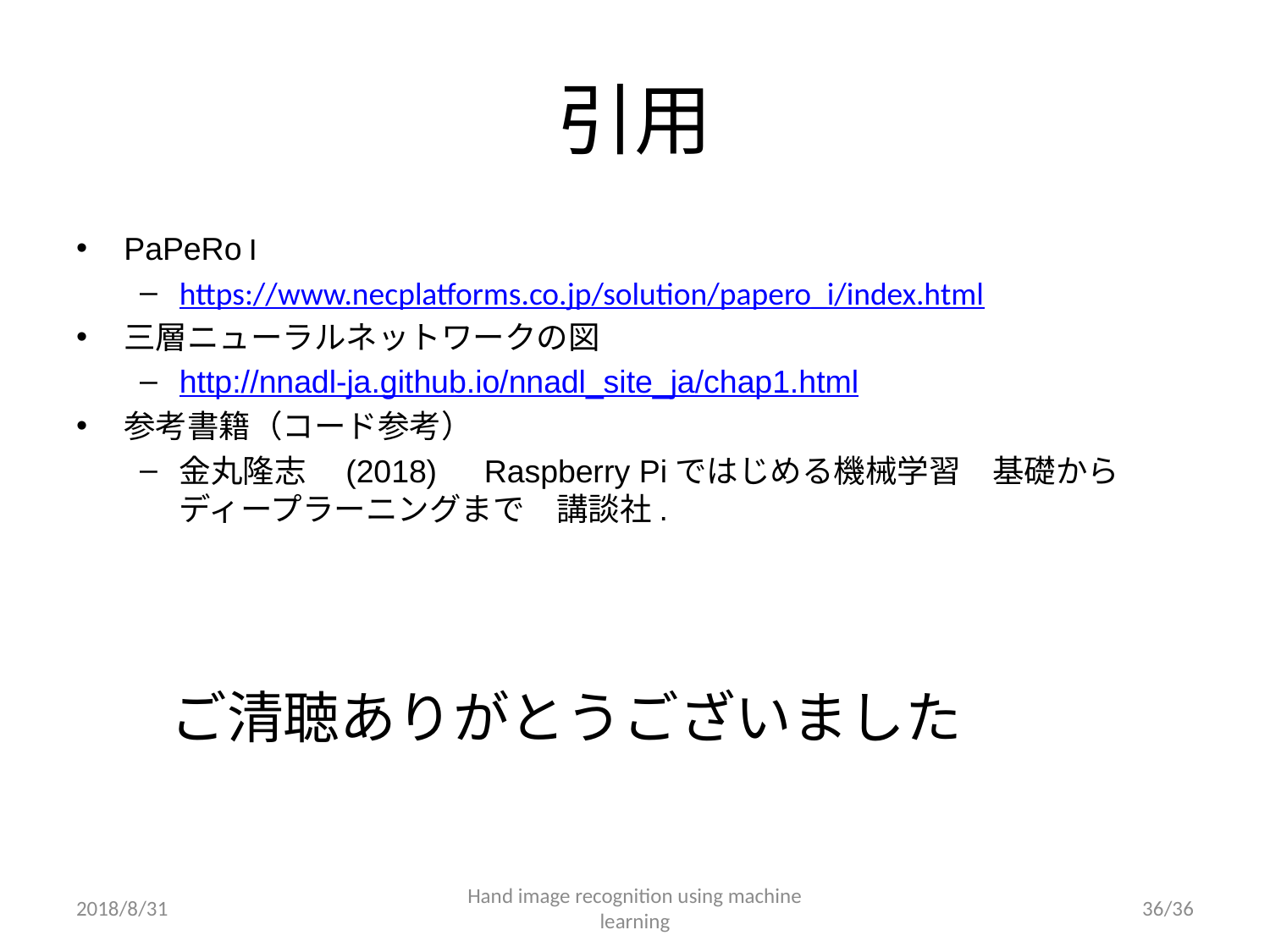

# 引用
PaPeRo I
https://www.necplatforms.co.jp/solution/papero_i/index.html
三層ニューラルネットワークの図
http://nnadl-ja.github.io/nnadl_site_ja/chap1.html
参考書籍（コード参考）
金丸隆志　(2018)　Raspberry Piではじめる機械学習　基礎からディープラーニングまで　講談社.
ご清聴ありがとうございました
2018/8/31
Hand image recognition using machine learning
36/36